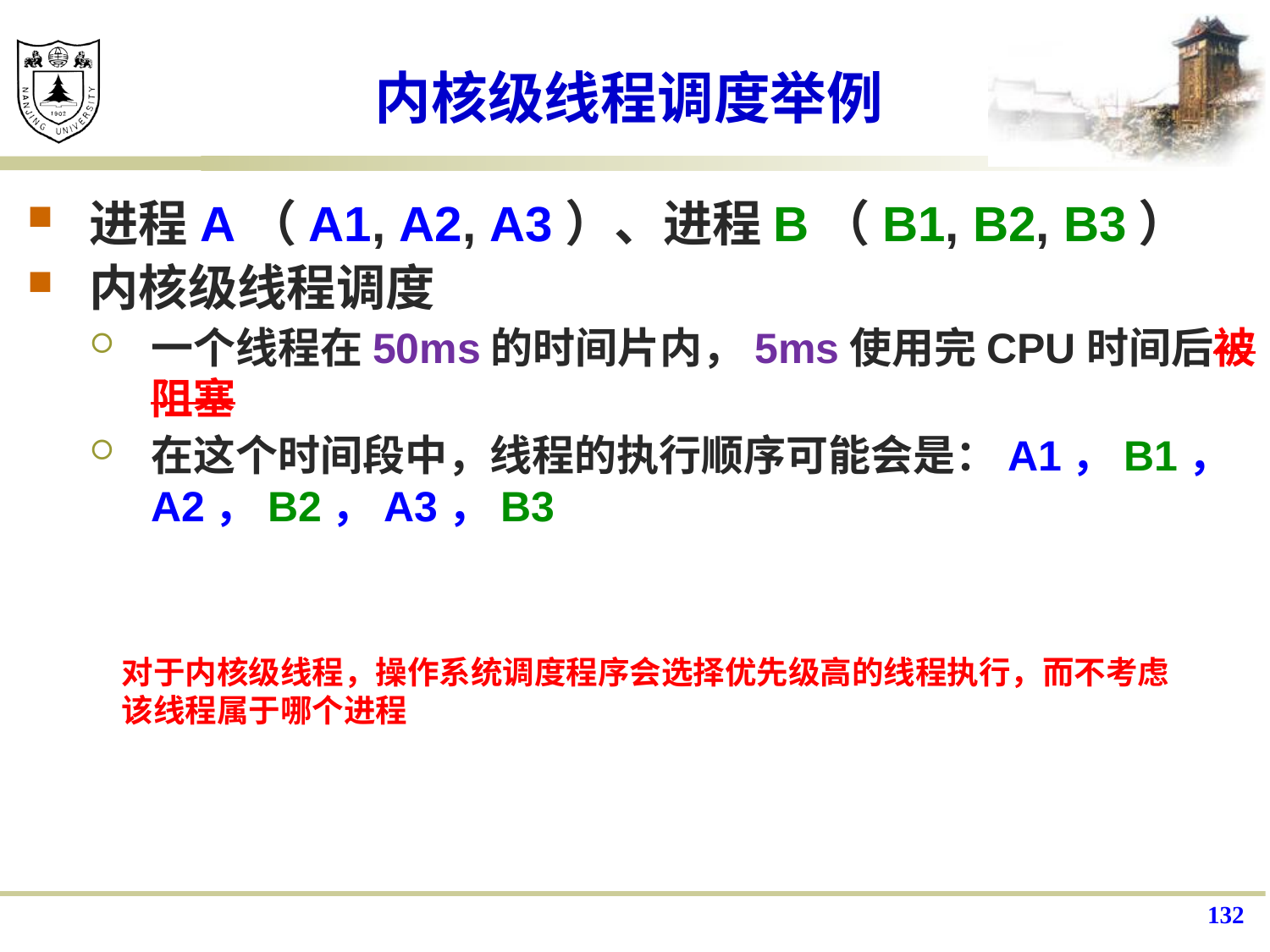

内核级线程调度举例

进程A（A1, A2, A3）、进程B（B1, B2, B3）
内核级线程调度
一个线程在50ms的时间片内，5ms使用完CPU时间后被阻塞
在这个时间段中，线程的执行顺序可能会是：A1，B1，A2，B2，A3，B3

对于内核级线程，操作系统调度程序会选择优先级高的线程执行，而不考虑该线程属于哪个进程
132